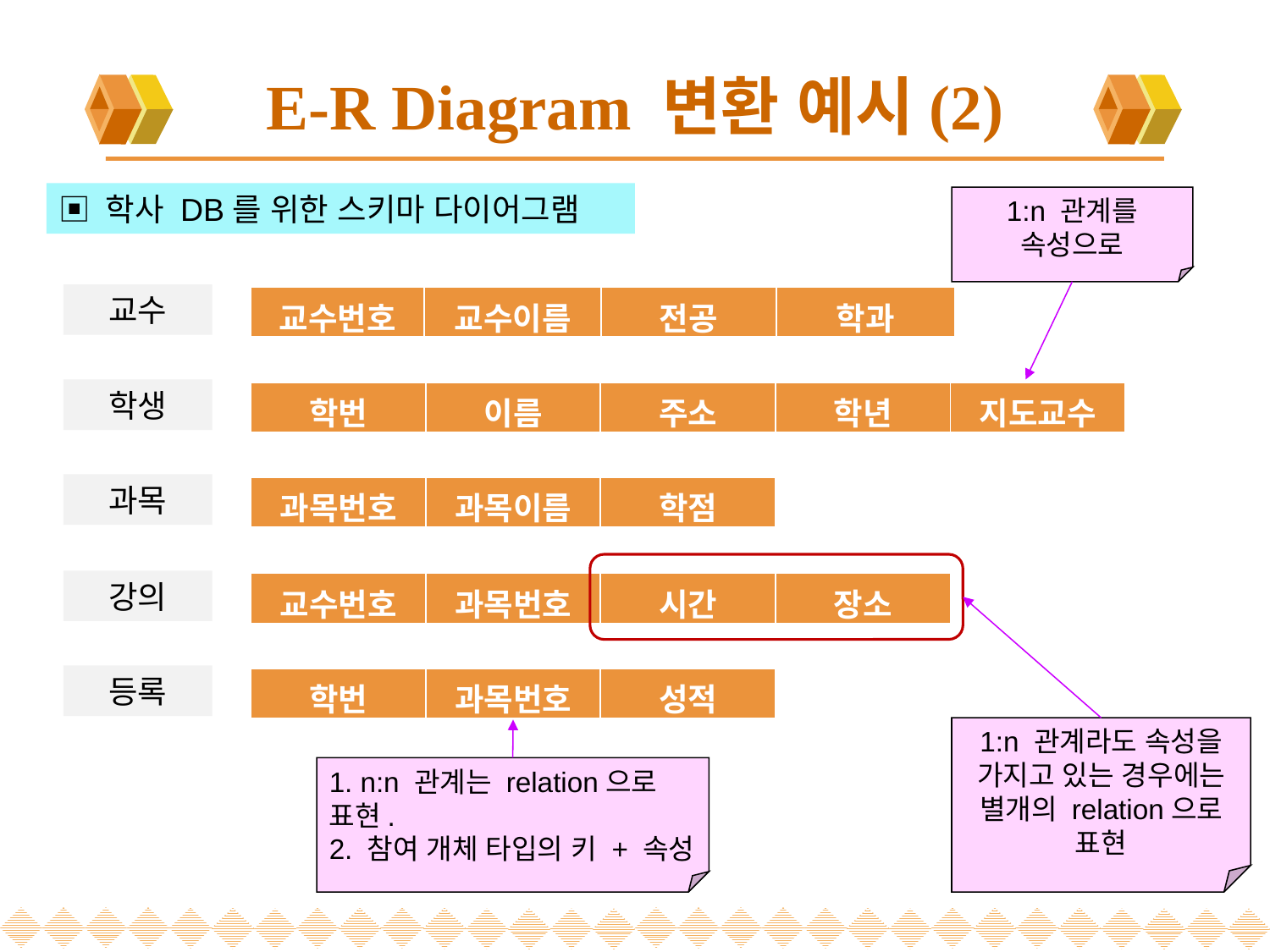

# E-R Diagram 변환 예시(2)
▣ 학사 DB를 위한 스키마 다이어그램
1:n 관계를 속성으로
교수
| 교수번호 | 교수이름 | 전공 | 학과 |
| --- | --- | --- | --- |
학생
| 학번 | 이름 | 주소 | 학년 | 지도교수 |
| --- | --- | --- | --- | --- |
과목
| 과목번호 | 과목이름 | 학점 |
| --- | --- | --- |

강의
| 교수번호 | 과목번호 | 시간 | 장소 |
| --- | --- | --- | --- |
등록
| 학번 | 과목번호 | 성적 |
| --- | --- | --- |
1:n 관계라도 속성을 가지고 있는 경우에는 별개의 relation으로 표현
1. n:n 관계는 relation으로 표현.
2. 참여 개체 타입의 키 + 속성